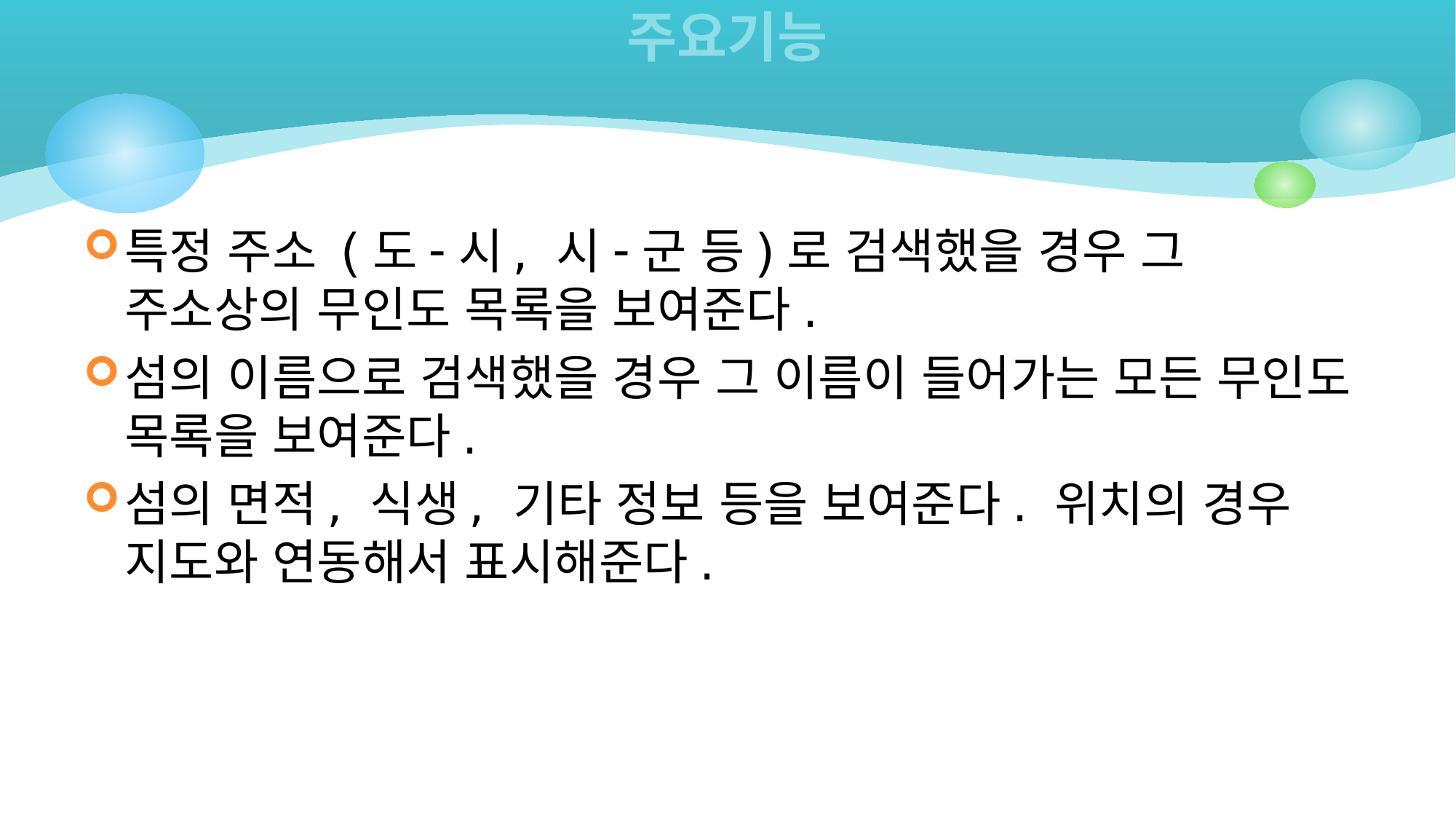

# 주요기능
특정 주소 (도-시, 시-군 등)로 검색했을 경우 그 주소상의 무인도 목록을 보여준다.
섬의 이름으로 검색했을 경우 그 이름이 들어가는 모든 무인도 목록을 보여준다.
섬의 면적, 식생, 기타 정보 등을 보여준다. 위치의 경우 지도와 연동해서 표시해준다.